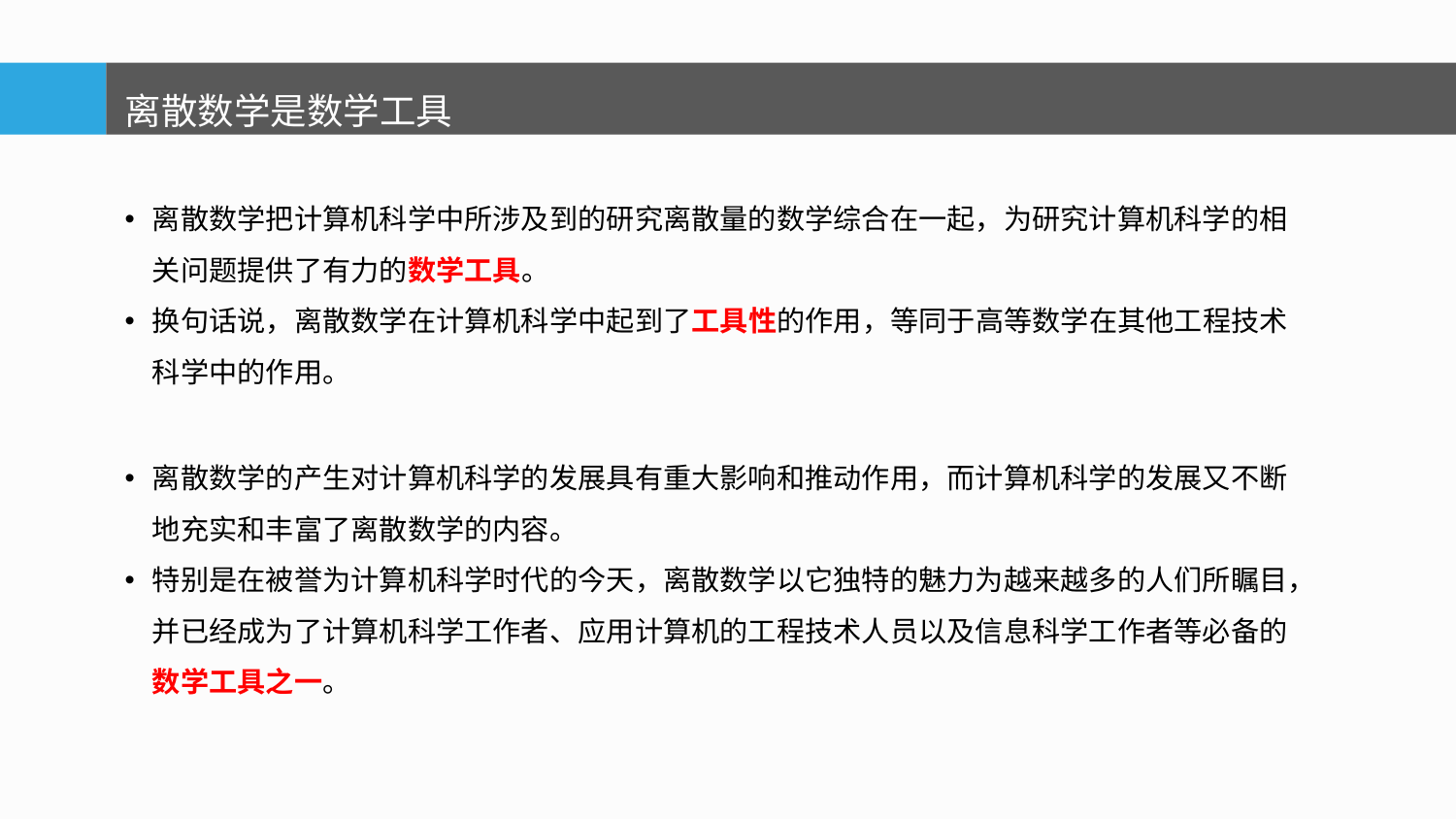

离散数学是数学工具

离散数学把计算机科学中所涉及到的研究离散量的数学综合在一起，为研究计算机科学的相关问题提供了有力的数学工具。
换句话说，离散数学在计算机科学中起到了工具性的作用，等同于高等数学在其他工程技术科学中的作用。
离散数学的产生对计算机科学的发展具有重大影响和推动作用，而计算机科学的发展又不断地充实和丰富了离散数学的内容。
特别是在被誉为计算机科学时代的今天，离散数学以它独特的魅力为越来越多的人们所瞩目，并已经成为了计算机科学工作者、应用计算机的工程技术人员以及信息科学工作者等必备的数学工具之一。